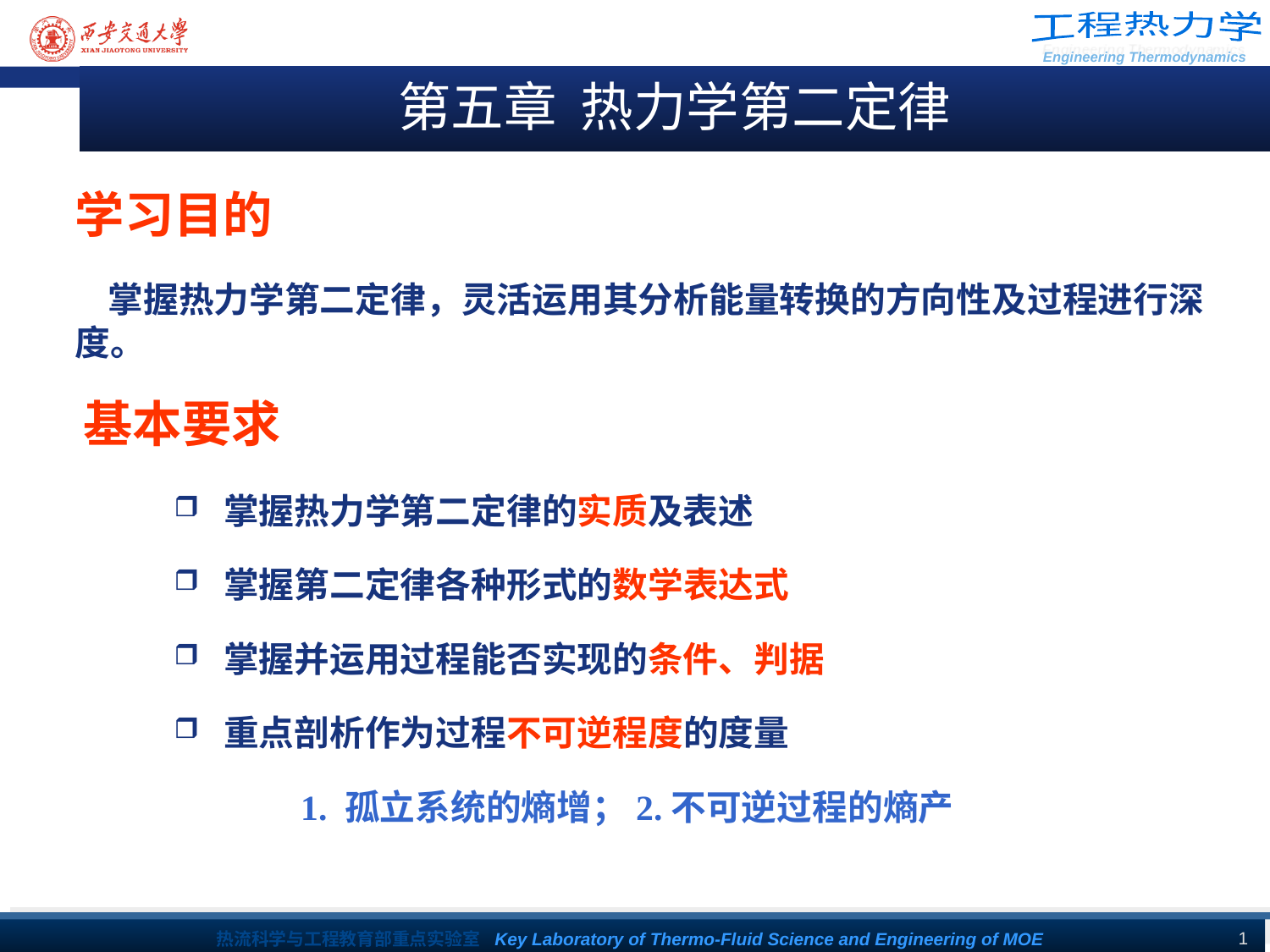

第五章  热力学第二定律
学习目的
   掌握热力学第二定律，灵活运用其分析能量转换的方向性及过程进行深度。
基本要求
掌握热力学第二定律的实质及表述
掌握第二定律各种形式的数学表达式
掌握并运用过程能否实现的条件、判据
重点剖析作为过程不可逆程度的度量
             1. 孤立系统的熵增；2.不可逆过程的熵产
1